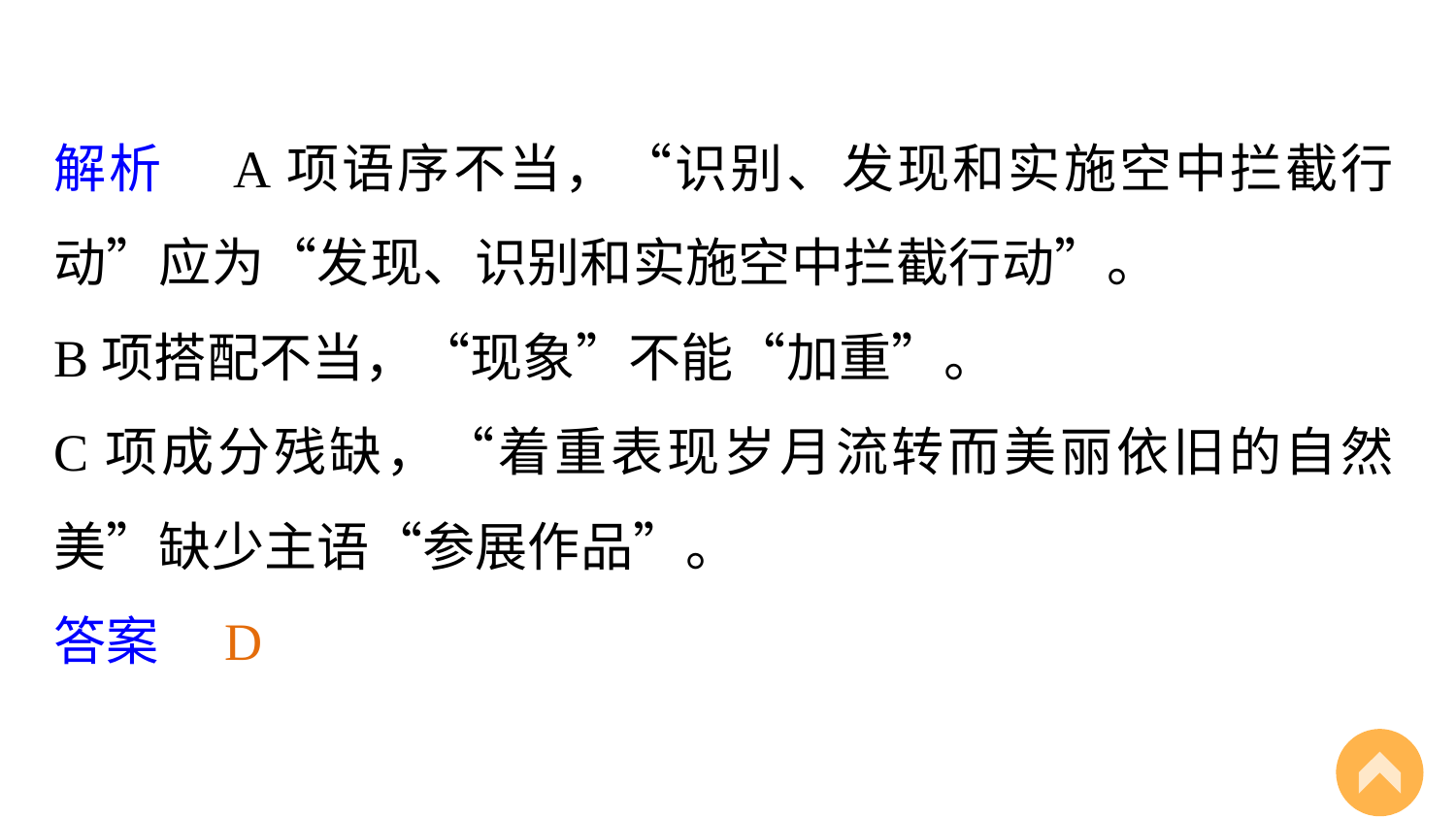

解析　A项语序不当，“识别、发现和实施空中拦截行动”应为“发现、识别和实施空中拦截行动”。
B项搭配不当，“现象”不能“加重”。
C项成分残缺，“着重表现岁月流转而美丽依旧的自然美”缺少主语“参展作品”。
答案　D